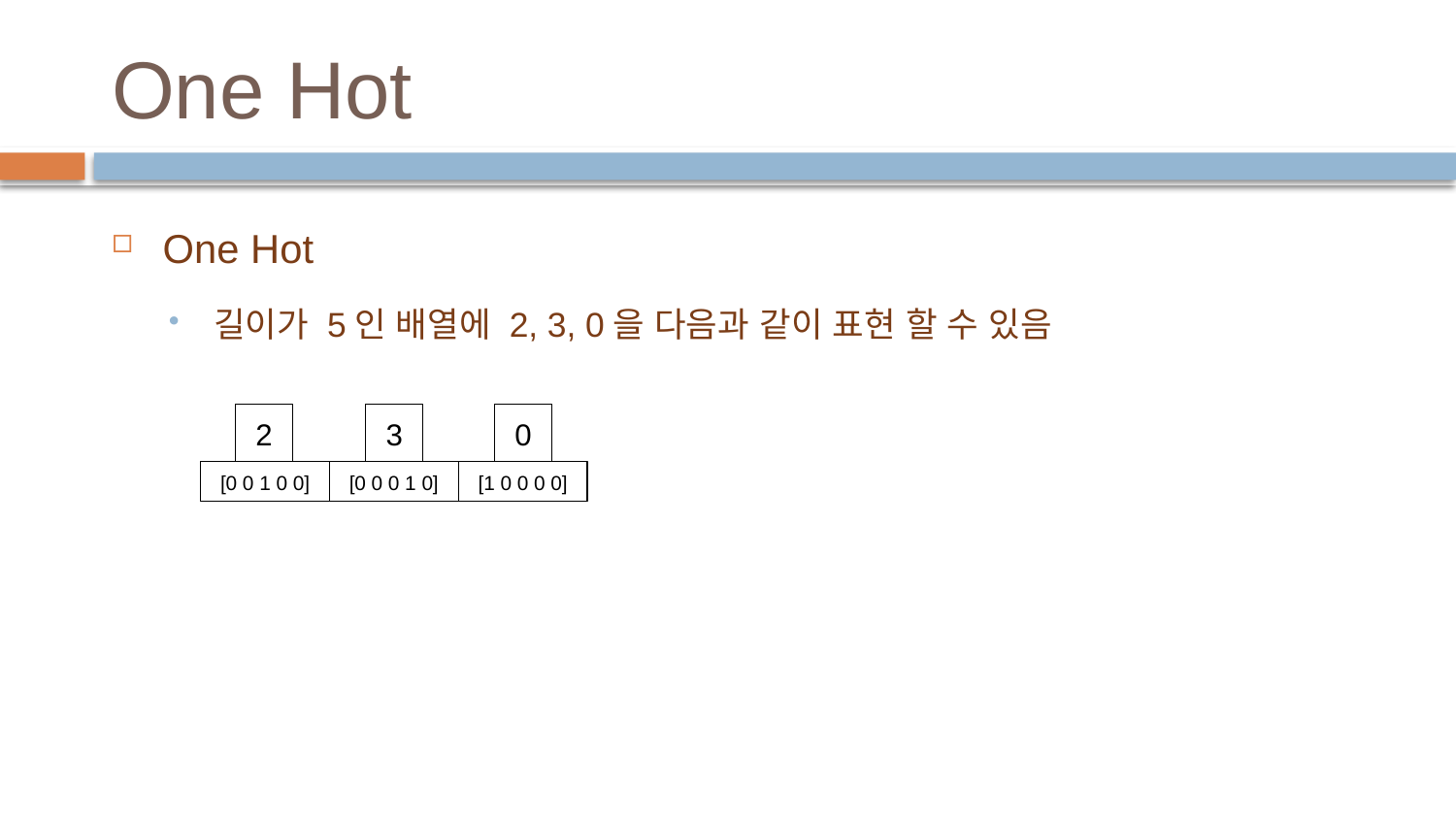

# One Hot
One Hot
길이가 5인 배열에 2, 3, 0을 다음과 같이 표현 할 수 있음
2
3
0
[0 0 1 0 0]
[0 0 0 1 0]
[1 0 0 0 0]